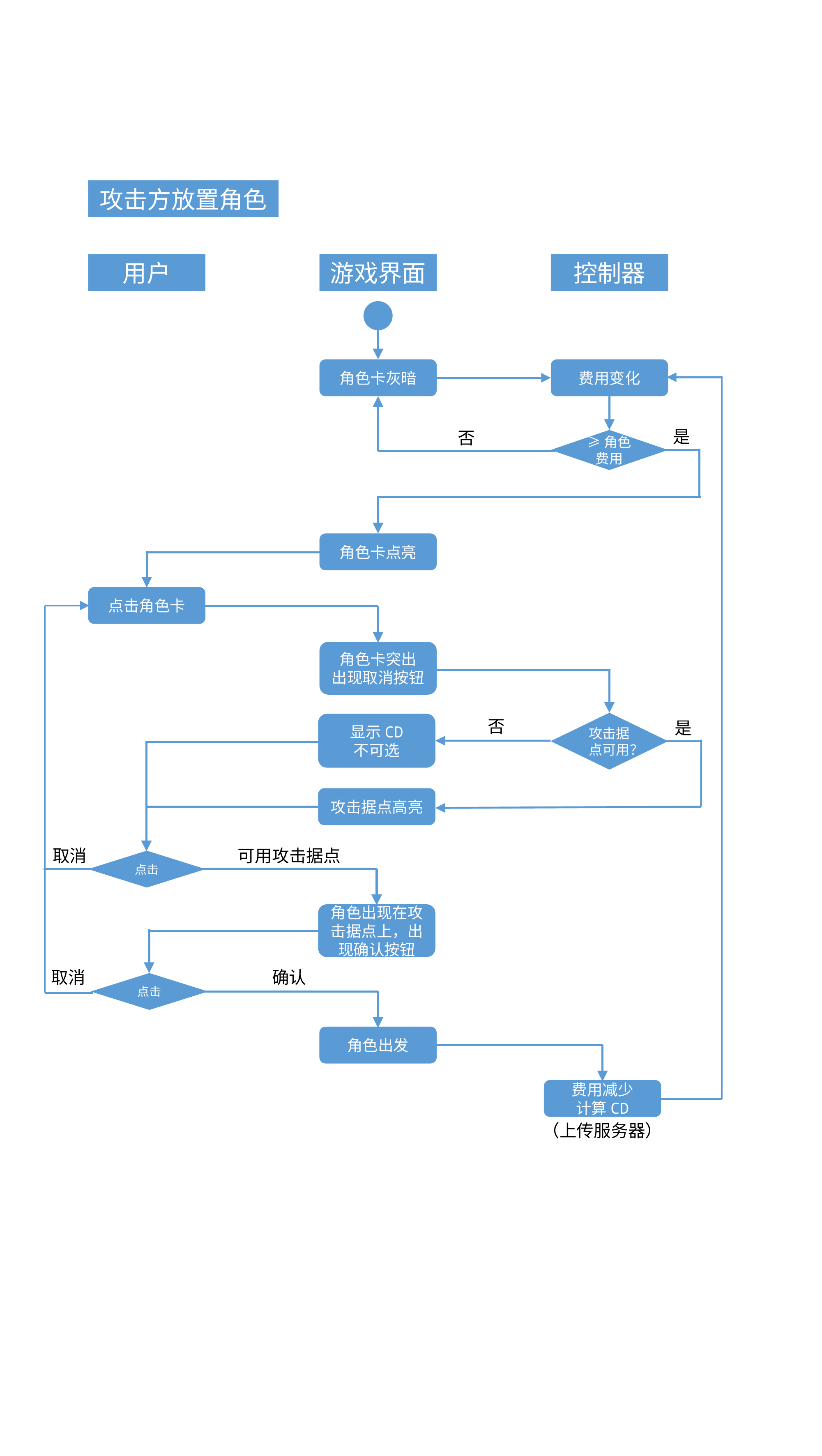

攻击方放置角色
用户
游戏界面
控制器

角色卡灰暗
费用变化
是
否
≥角色费用
角色卡点亮
点击角色卡
角色卡突出
出现取消按钮
否
攻击据点可用？
显示CD
不可选
是
攻击据点高亮
取消
可用攻击据点
点击
角色出现在攻击据点上，出现确认按钮
确认
取消
点击
角色出发
费用减少
计算CD
（上传服务器）